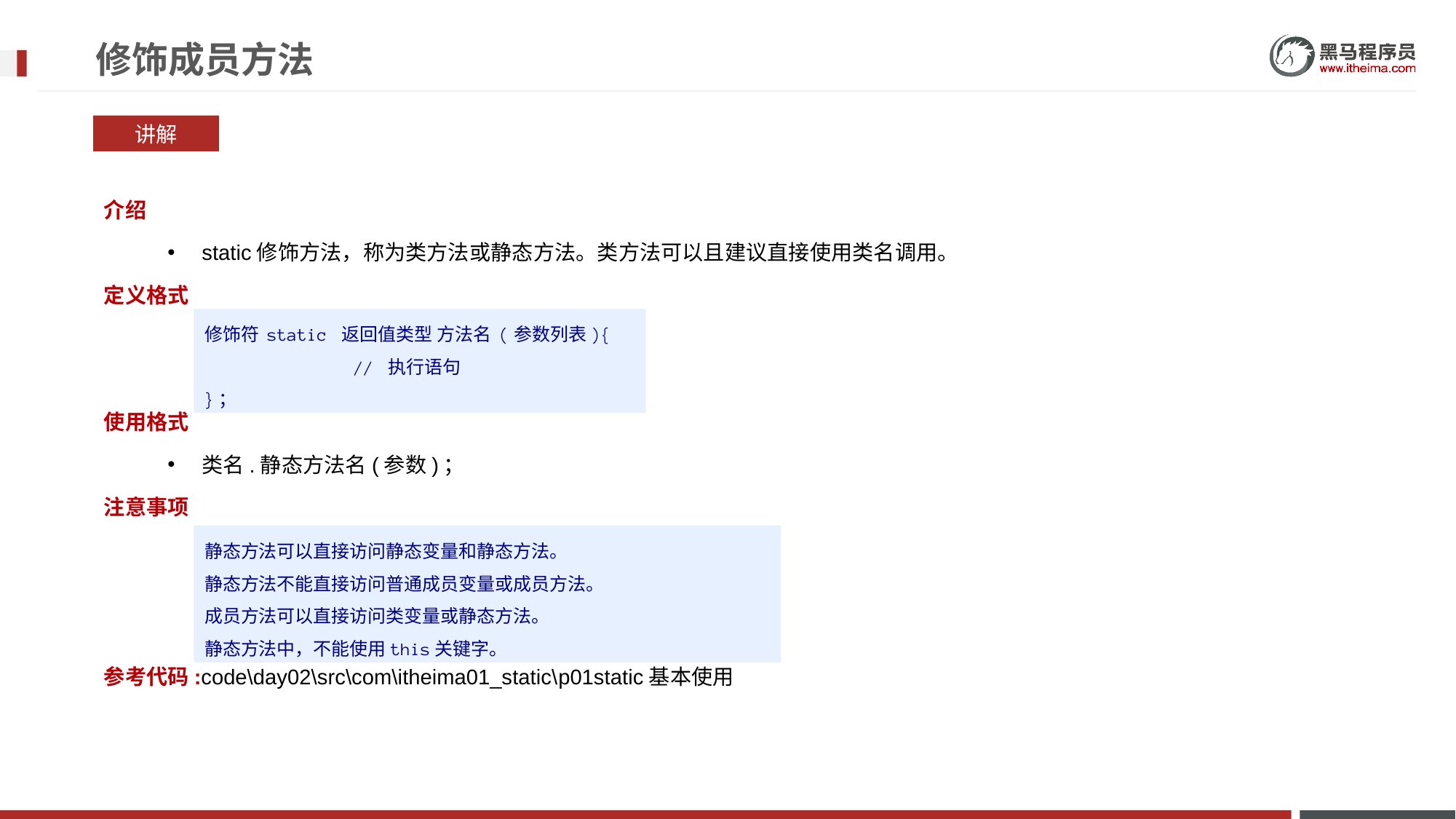

# 修饰成员方法
讲解
介绍
static修饰方法，称为类方法或静态方法。类方法可以且建议直接使用类名调用。
定义格式

使用格式
类名.静态方法名(参数)；
注意事项

参考代码:code\day02\src\com\itheima01_static\p01static基本使用
修饰符 static 返回值类型 方法名 (参数列表){
    	    // 执行语句
}；
静态方法可以直接访问静态变量和静态方法。
静态方法不能直接访问普通成员变量或成员方法。
成员方法可以直接访问类变量或静态方法。
静态方法中，不能使用this关键字。